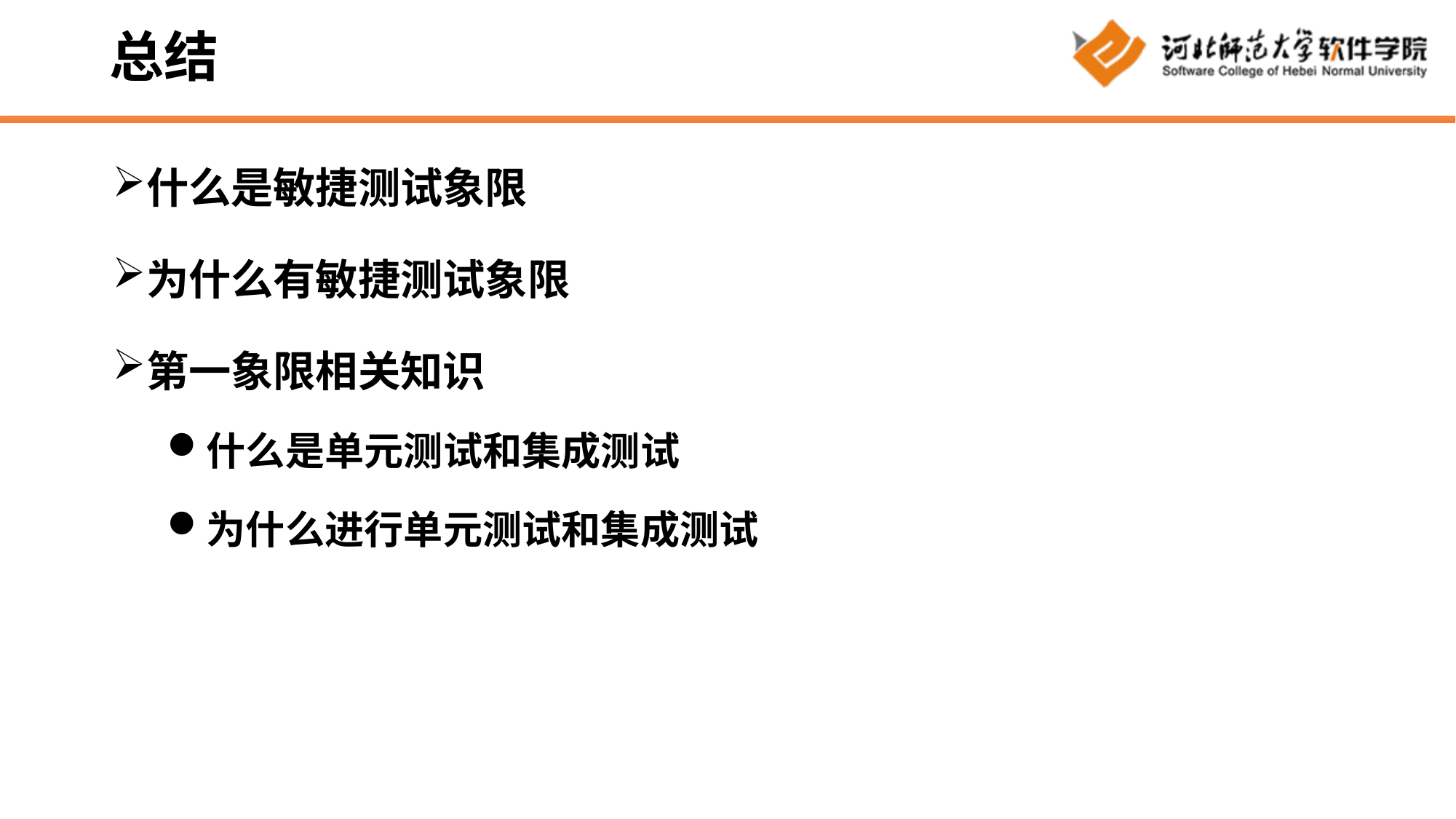

# 总结
什么是敏捷测试象限
为什么有敏捷测试象限
第一象限相关知识
什么是单元测试和集成测试
为什么进行单元测试和集成测试